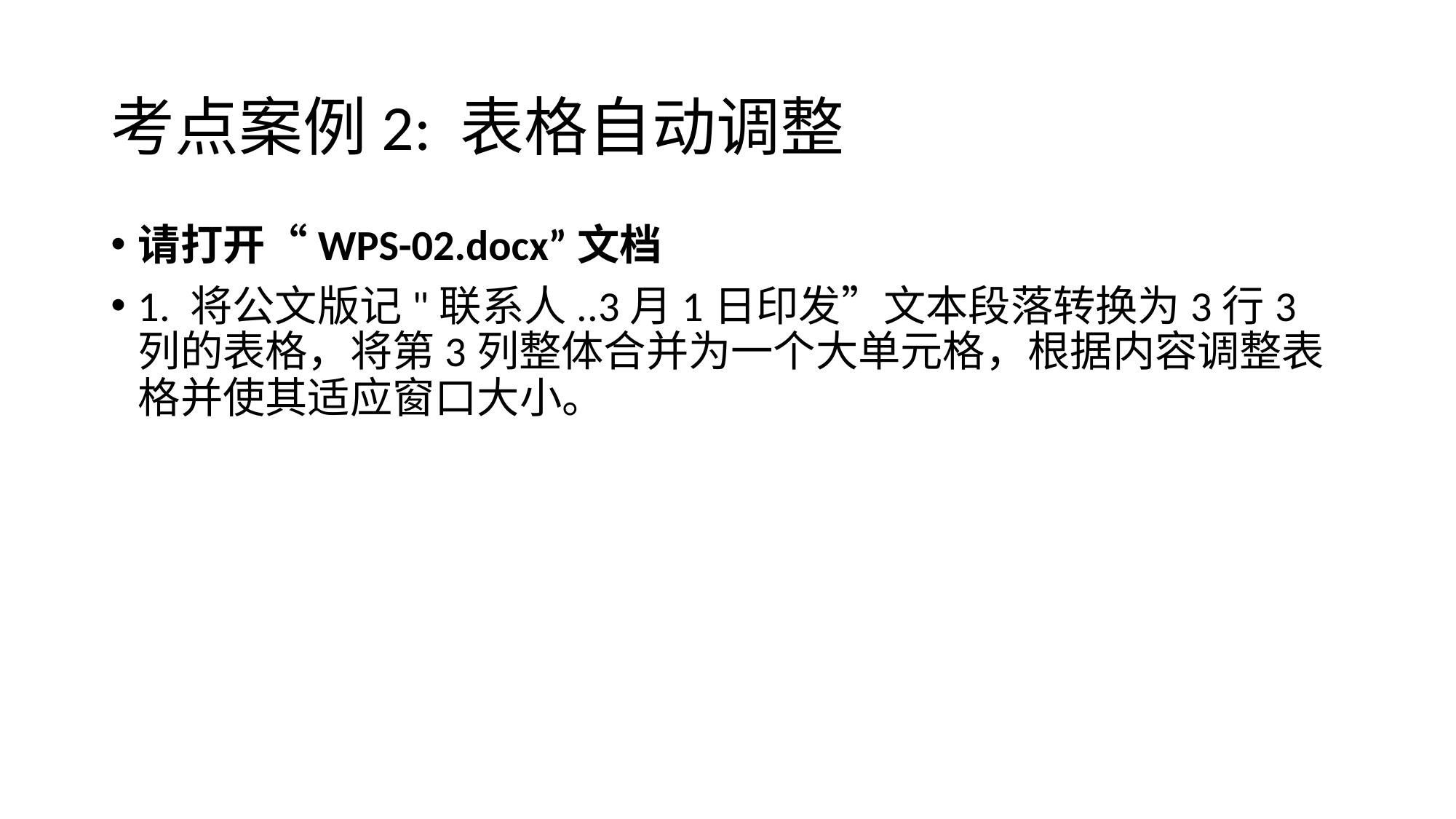

# 考点案例2: 表格自动调整
请打开“WPS-02.docx”文档
1. 将公文版记"联系人..3月1日印发”文本段落转换为3行3列的表格，将第3列整体合并为一个大单元格，根据内容调整表格并使其适应窗口大小。